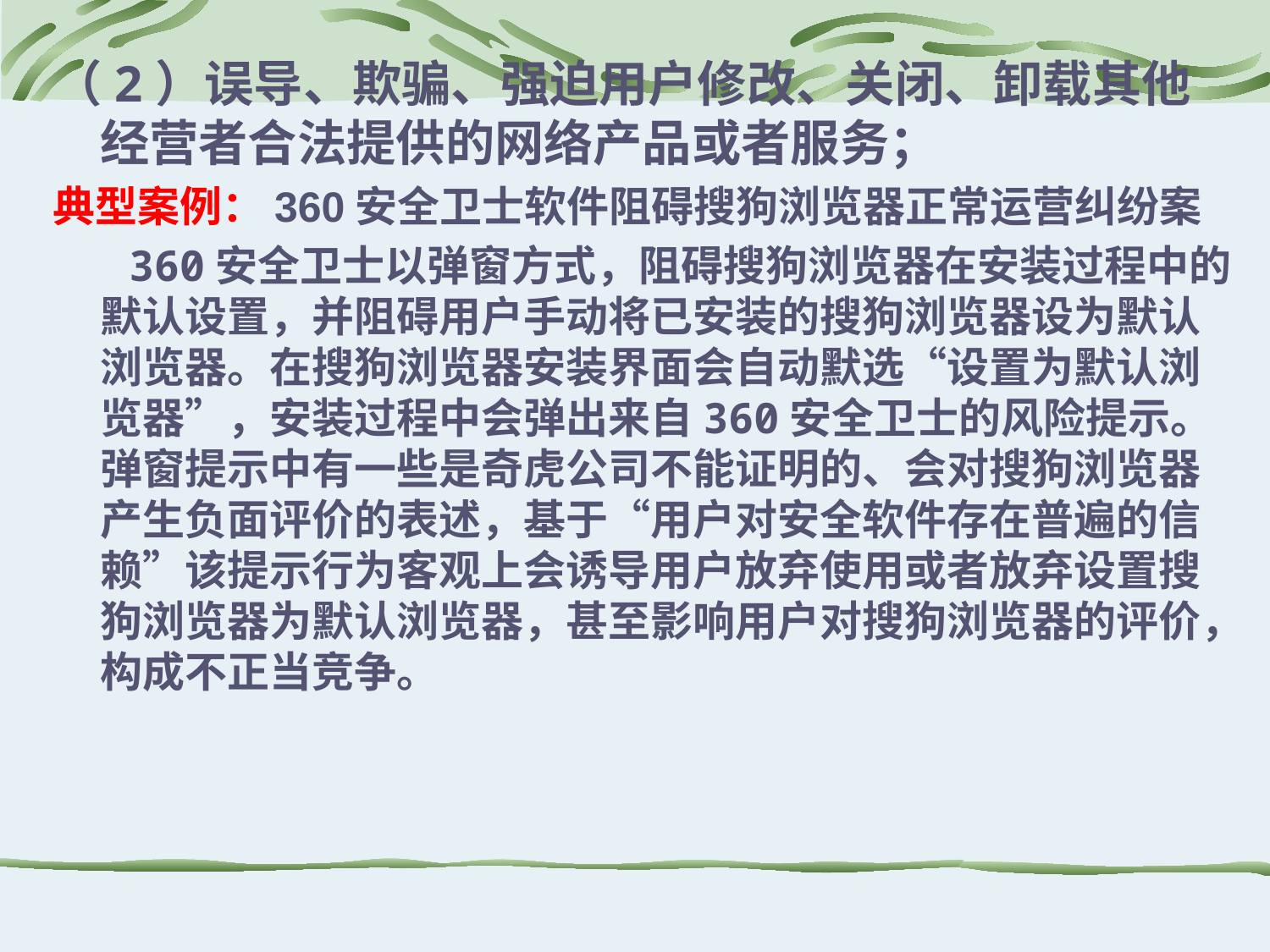

（2）误导、欺骗、强迫用户修改、关闭、卸载其他经营者合法提供的网络产品或者服务；
典型案例：360安全卫士软件阻碍搜狗浏览器正常运营纠纷案
   360安全卫士以弹窗方式，阻碍搜狗浏览器在安装过程中的默认设置，并阻碍用户手动将已安装的搜狗浏览器设为默认浏览器。在搜狗浏览器安装界面会自动默选“设置为默认浏览器”，安装过程中会弹出来自360安全卫士的风险提示。弹窗提示中有一些是奇虎公司不能证明的、会对搜狗浏览器产生负面评价的表述，基于“用户对安全软件存在普遍的信赖”该提示行为客观上会诱导用户放弃使用或者放弃设置搜狗浏览器为默认浏览器，甚至影响用户对搜狗浏览器的评价，构成不正当竞争。

#